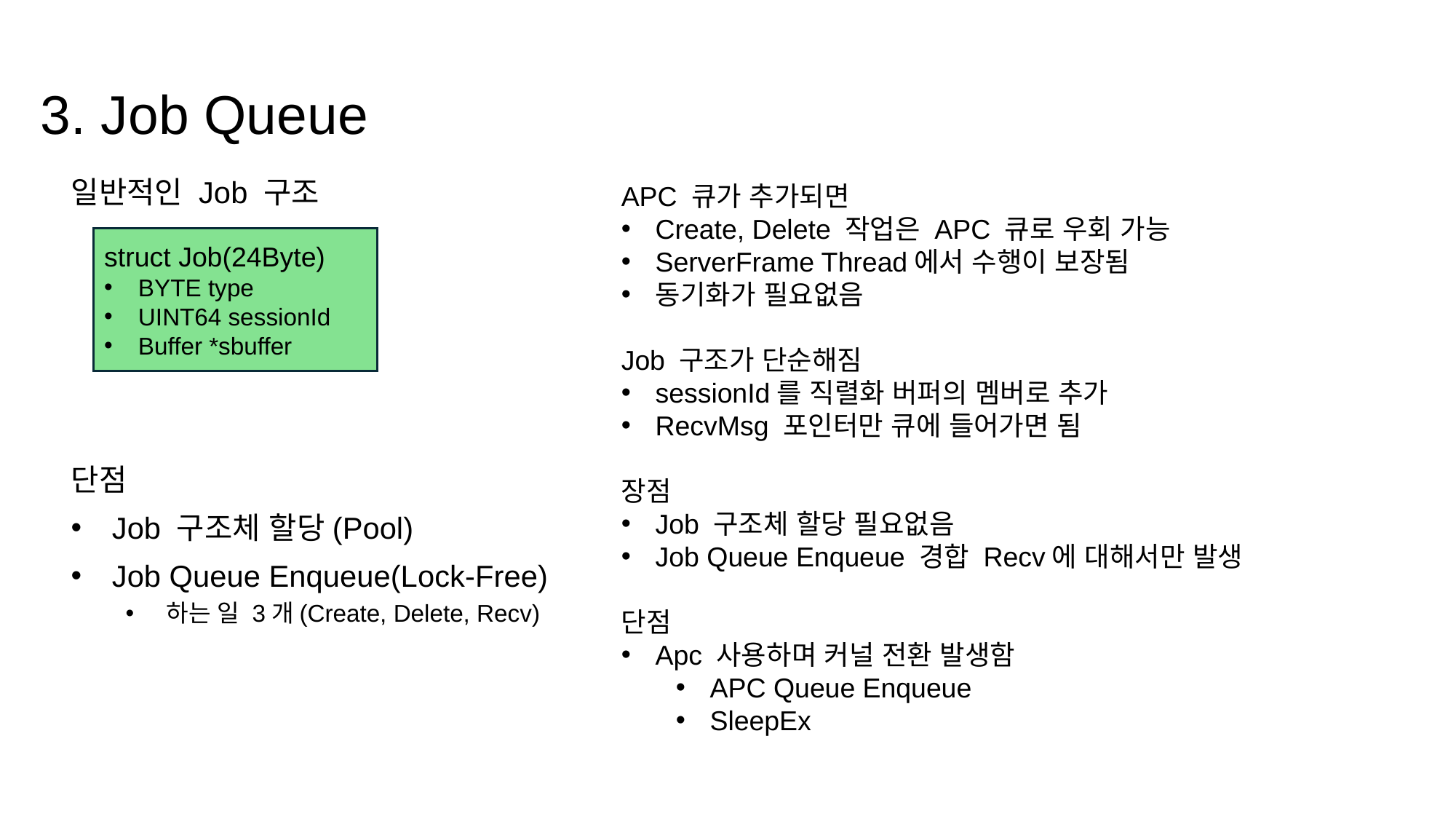

# 3. Job Queue
일반적인 Job 구조

단점
Job 구조체 할당(Pool)
Job Queue Enqueue(Lock-Free)
하는 일 3개(Create, Delete, Recv)
APC 큐가 추가되면
Create, Delete 작업은 APC 큐로 우회 가능
ServerFrame Thread에서 수행이 보장됨
동기화가 필요없음

Job 구조가 단순해짐
sessionId를 직렬화 버퍼의 멤버로 추가
RecvMsg 포인터만 큐에 들어가면 됨

장점
Job 구조체 할당 필요없음
Job Queue Enqueue 경합 Recv에 대해서만 발생

단점
Apc 사용하며 커널 전환 발생함
APC Queue Enqueue
SleepEx
struct Job(24Byte)
BYTE type
UINT64 sessionId
Buffer *sbuffer